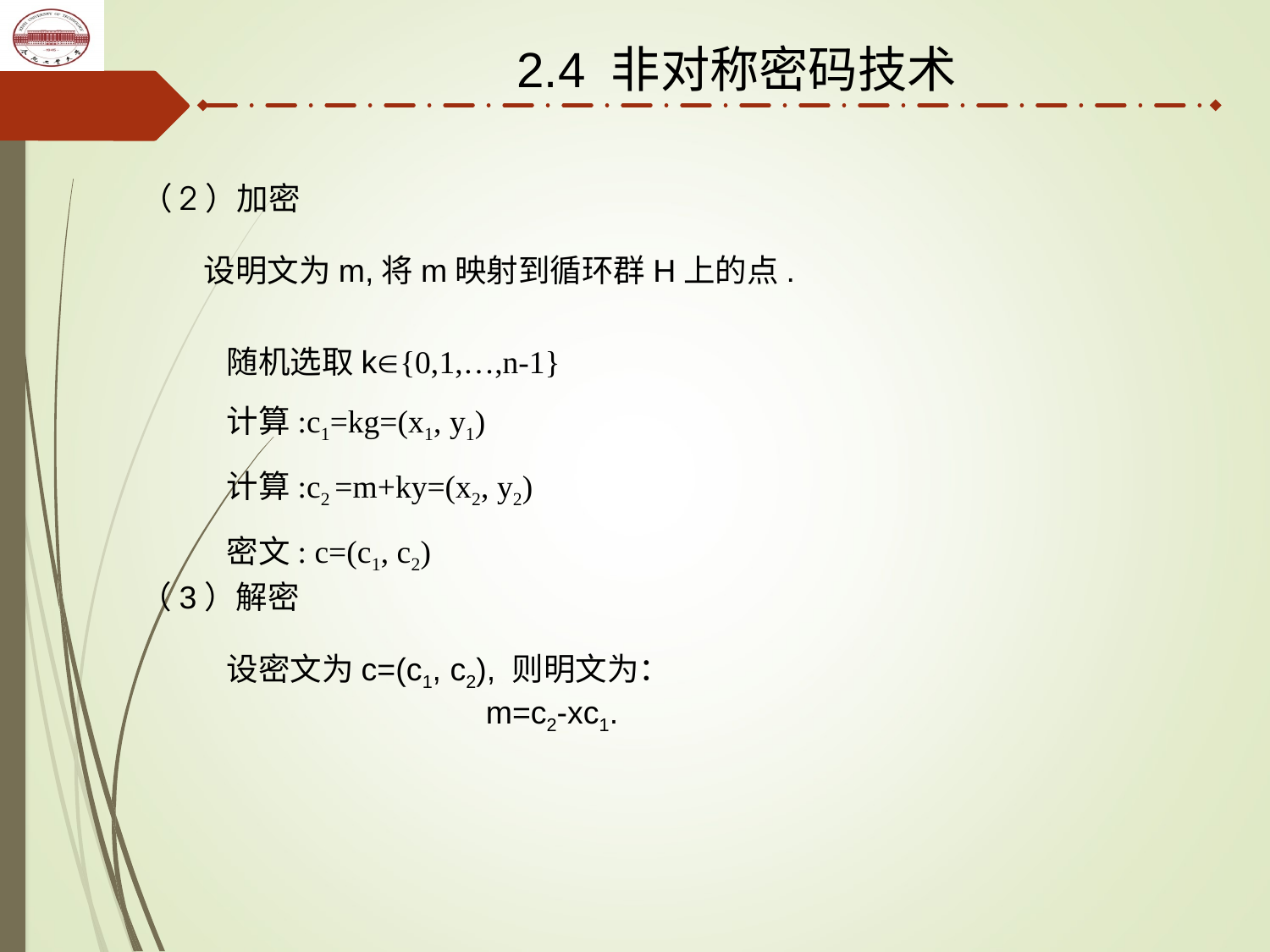

2.4 非对称密码技术
（2）加密
设明文为m,将m映射到循环群H上的点.
随机选取k∈{0,1,…,n-1}
计算:c1=kg=(x1, y1)
计算:c2 =m+ky=(x2, y2)
密文: c=(c1, c2)
（3）解密
设密文为c=(c1, c2), 则明文为：
                      m=c2-xc1.